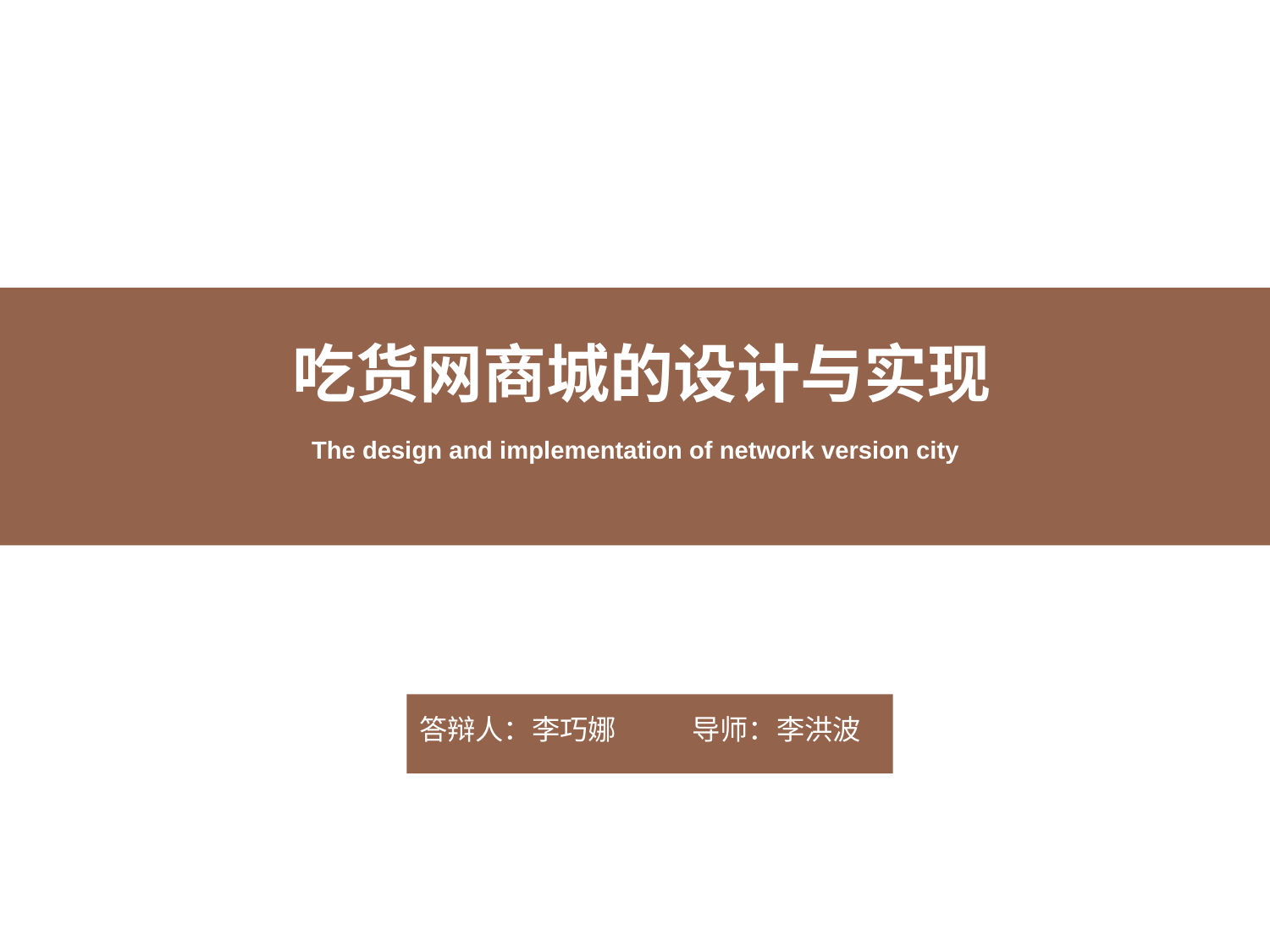

点击添加文本

  吃货网商城的设计与实现
   The design and implementation of network version city

点击添加文本
点击添加文本

答辩人：李巧娜            导师：李洪波
点击添加文本